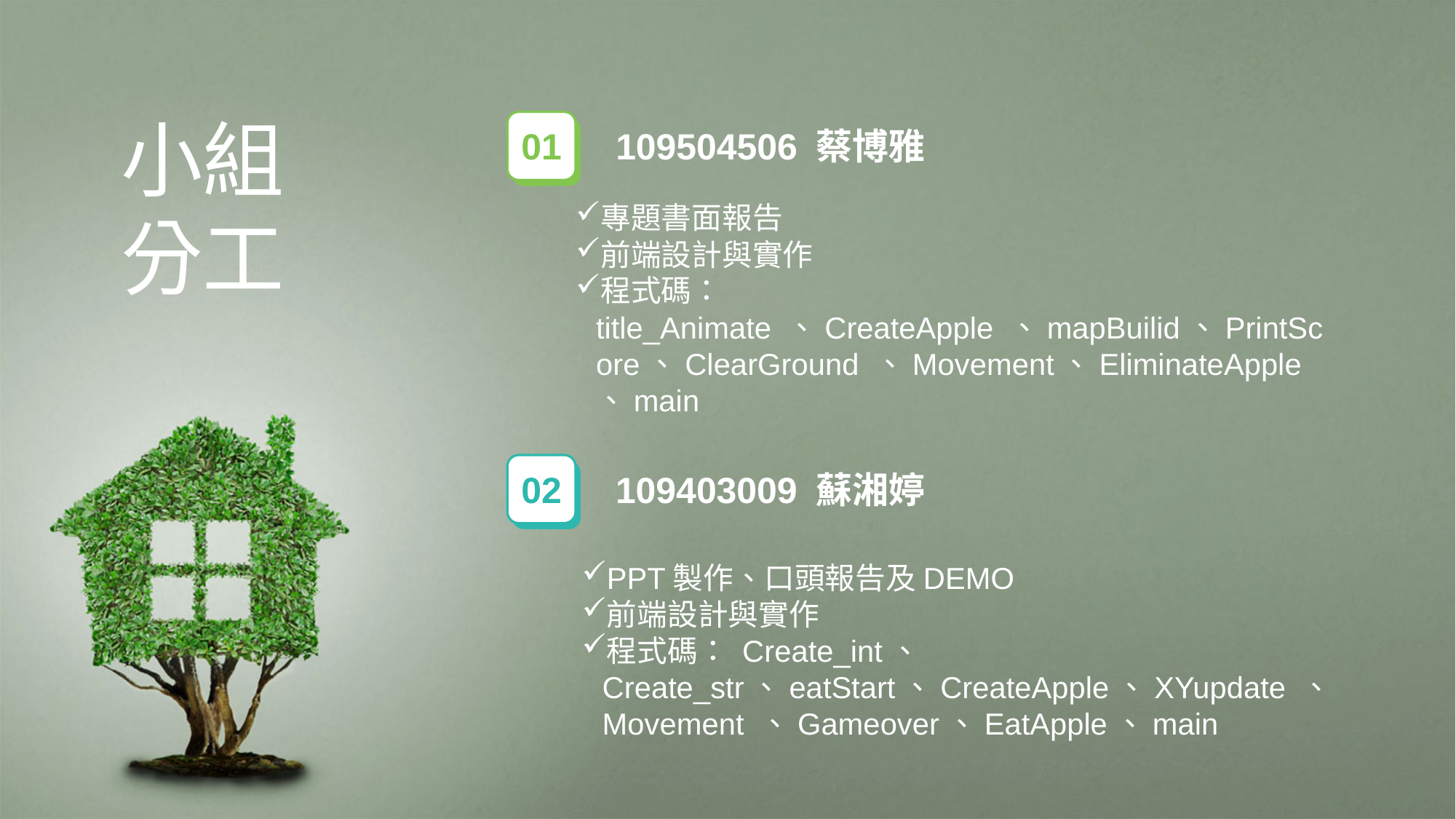

小組
分工

01
109504506 蔡博雅

專題書面報告
前端設計與實作
程式碼：title_Animate 、CreateApple 、mapBuilid、PrintScore、ClearGround 、Movement、EliminateApple、main

02
109403009 蘇湘婷
PPT製作、口頭報告及DEMO
前端設計與實作
程式碼： Create_int、 Create_str、eatStart、CreateApple、XYupdate 、Movement 、Gameover、EatApple、main